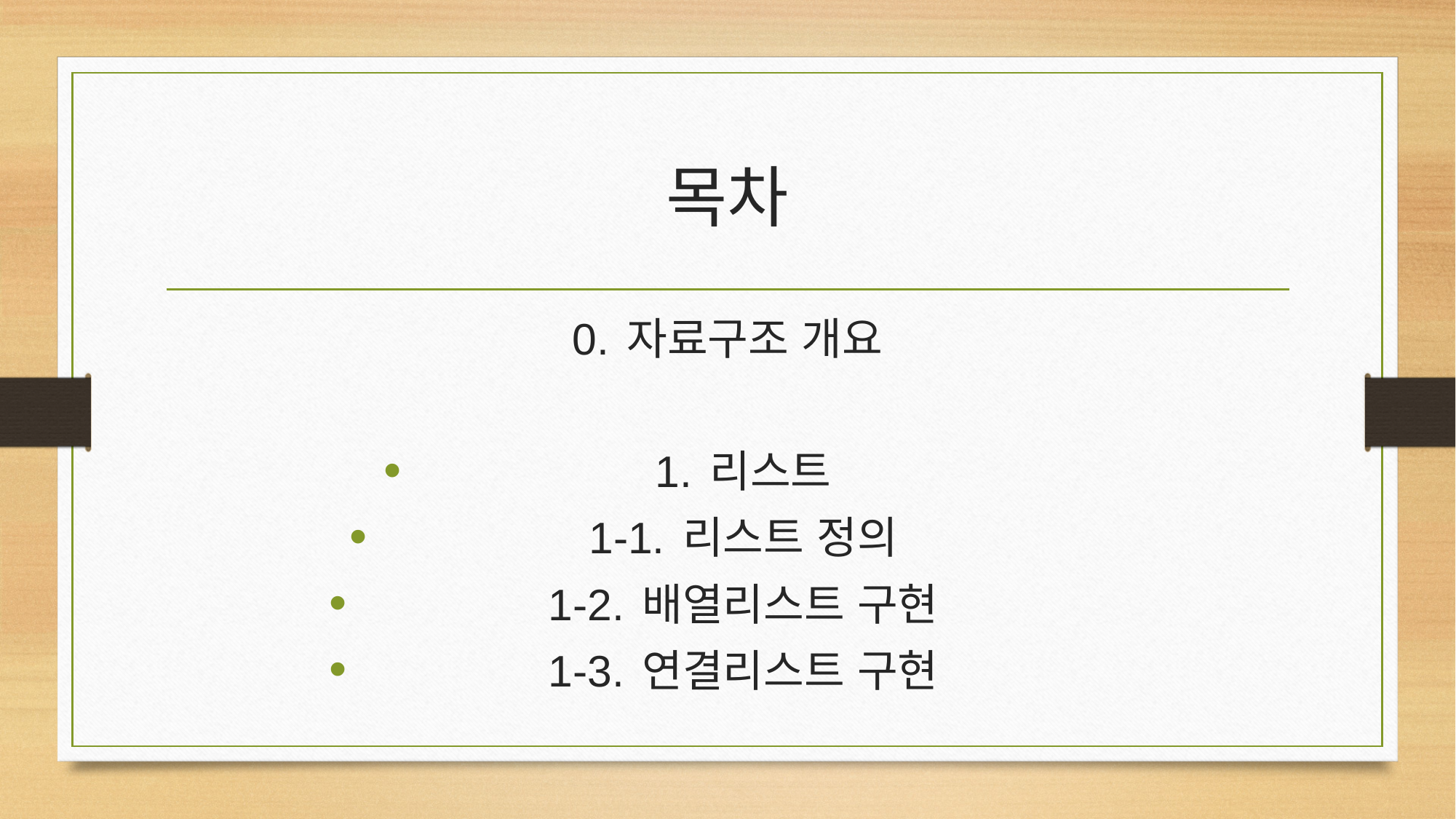

# 목차
0. 자료구조 개요

1. 리스트
1-1. 리스트 정의
1-2. 배열리스트 구현
1-3. 연결리스트 구현